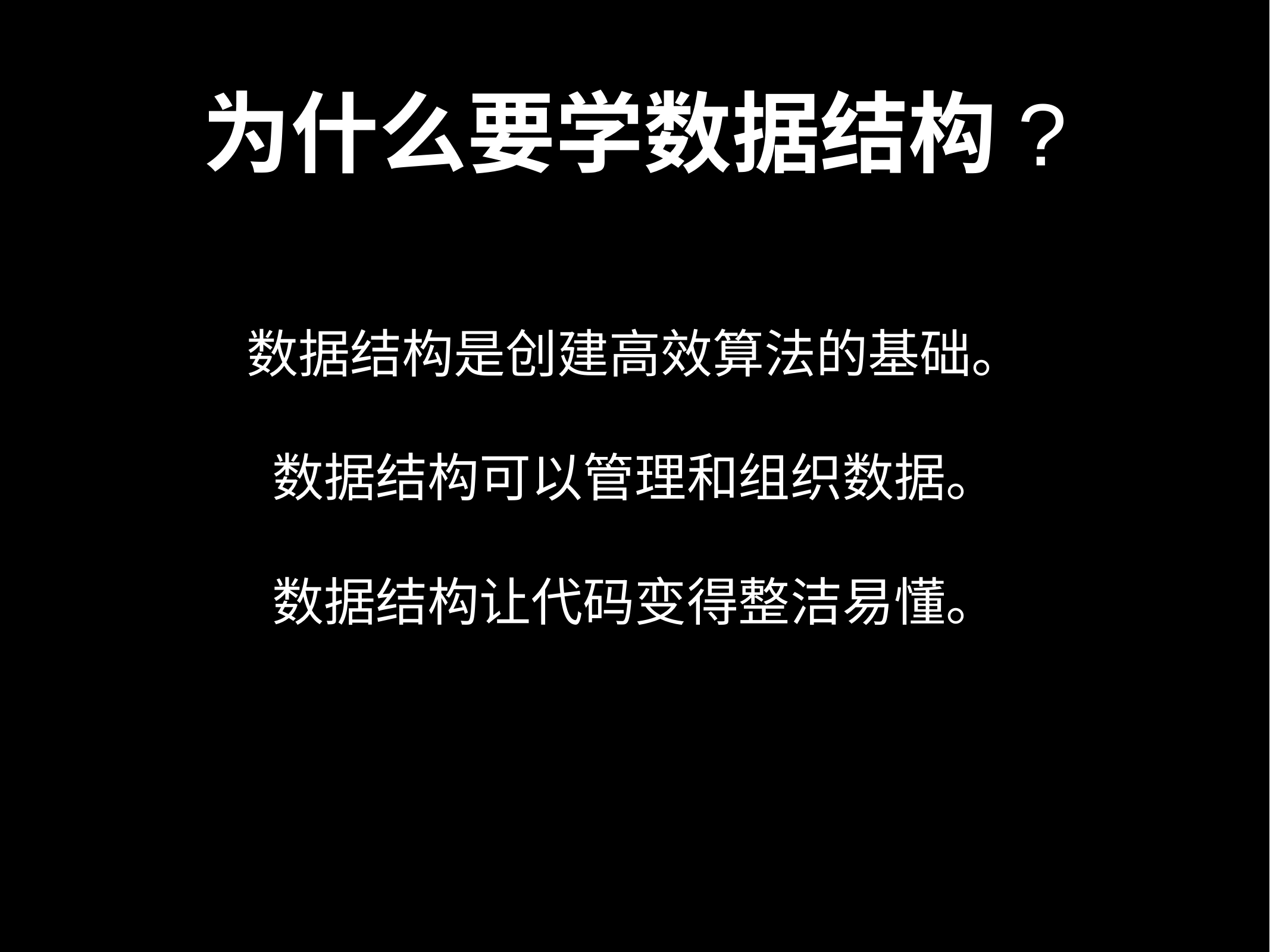

# 为什么要学数据结构?
数据结构是创建高效算法的基础。

数据结构可以管理和组织数据。

数据结构让代码变得整洁易懂。